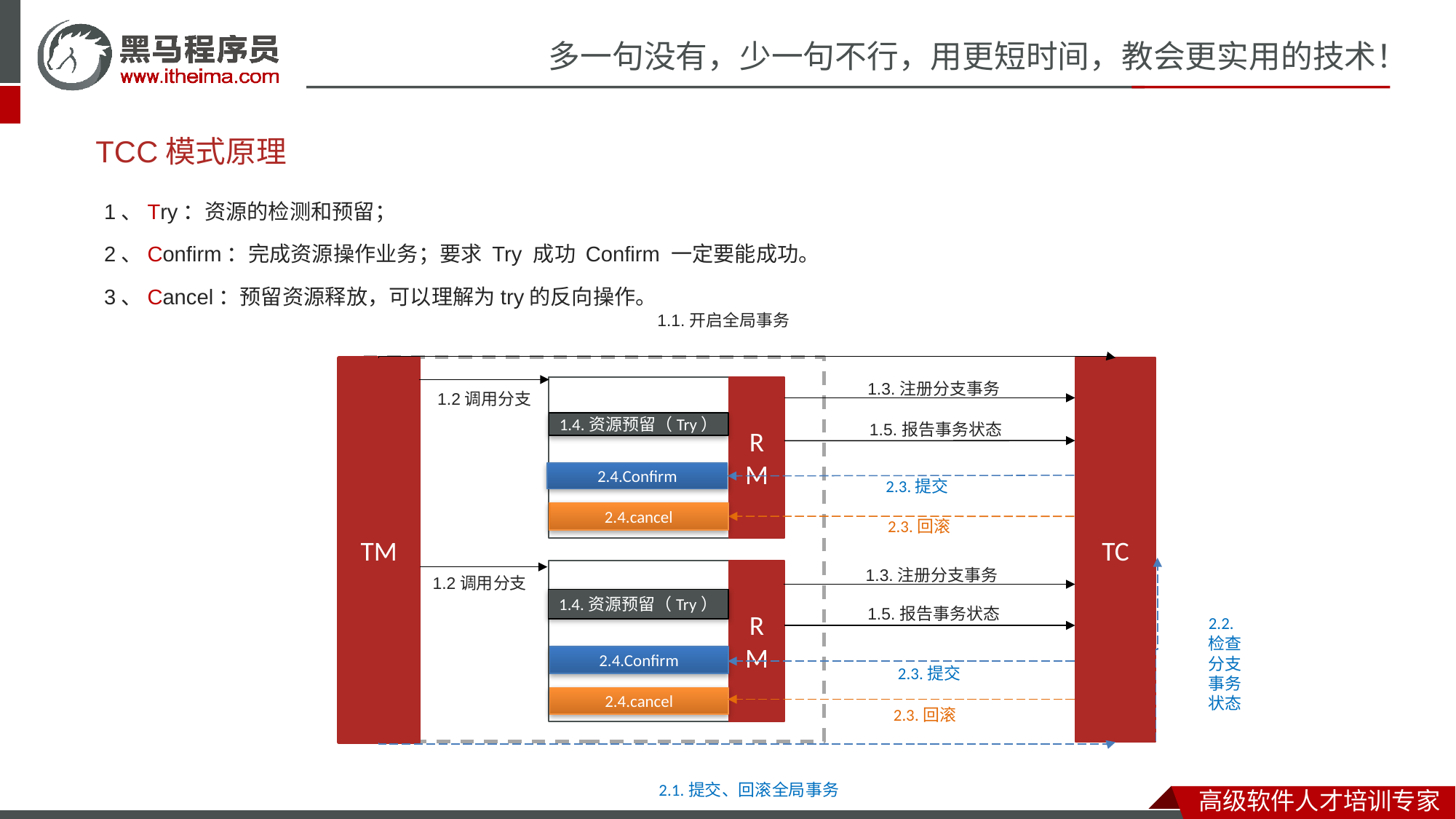

# TCC模式原理
1、Try：资源的检测和预留；
2、Confirm：完成资源操作业务；要求 Try 成功 Confirm 一定要能成功。
3、Cancel：预留资源释放，可以理解为try的反向操作。
1.1.开启全局事务

TM
TC
1.3.注册分支事务

RM
1.2调用分支
1.4.资源预留（Try）
1.5.报告事务状态
2.4.Confirm
2.3.提交
2.4.cancel
2.3.回滚
1.3.注册分支事务

RM
1.2调用分支
1.4.资源预留（Try）
1.5.报告事务状态
2.2.检查分支事务状态
2.4.Confirm
2.3.提交
2.4.cancel
2.3.回滚
2.1.提交、回滚全局事务